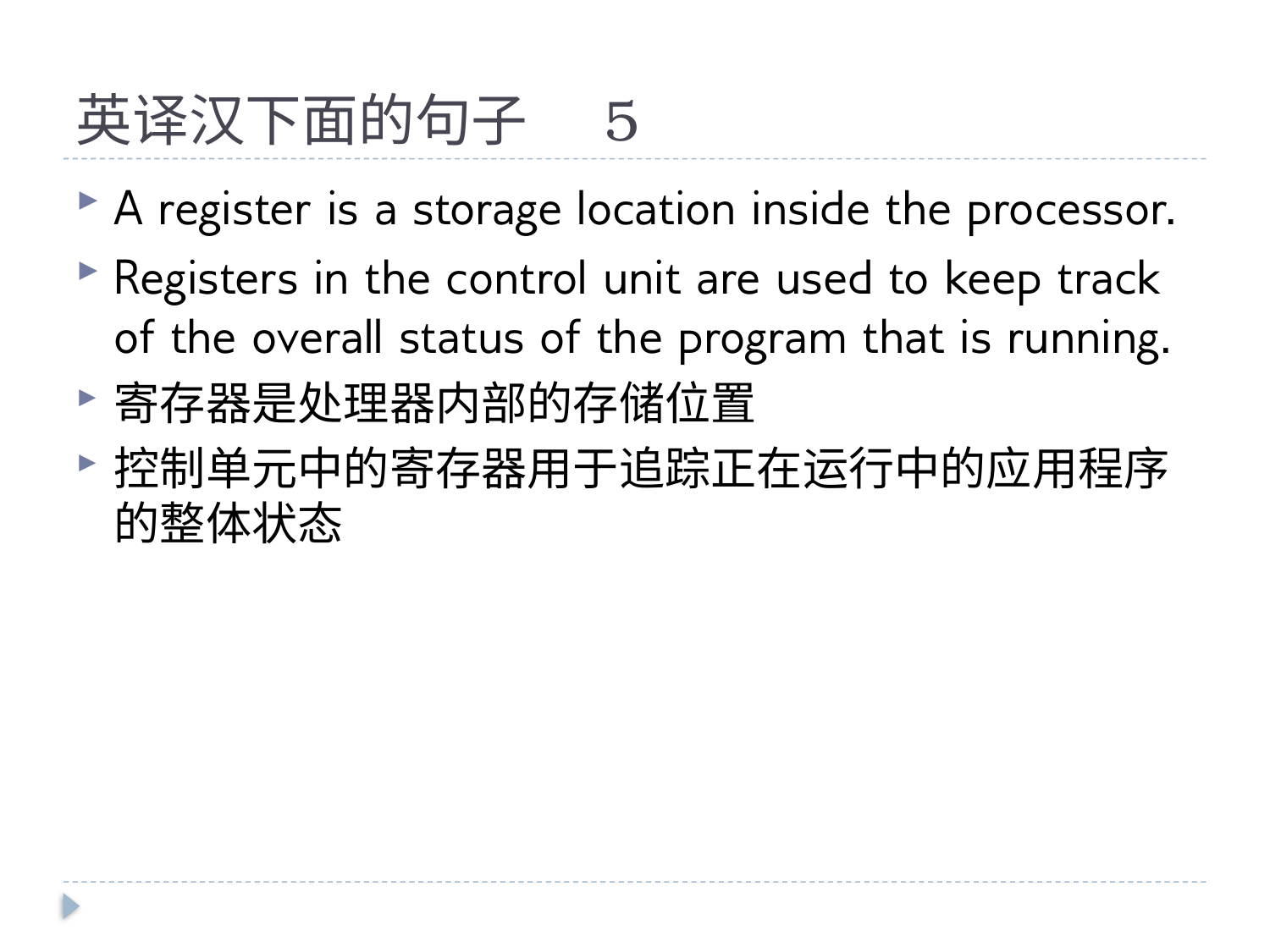

# 英译汉下面的句子    5
A register is a storage location inside the processor.
Registers in the control unit are used to keep track of the overall status of the program that is running.
寄存器是处理器内部的存储位置
控制单元中的寄存器用于追踪正在运行中的应用程序的整体状态